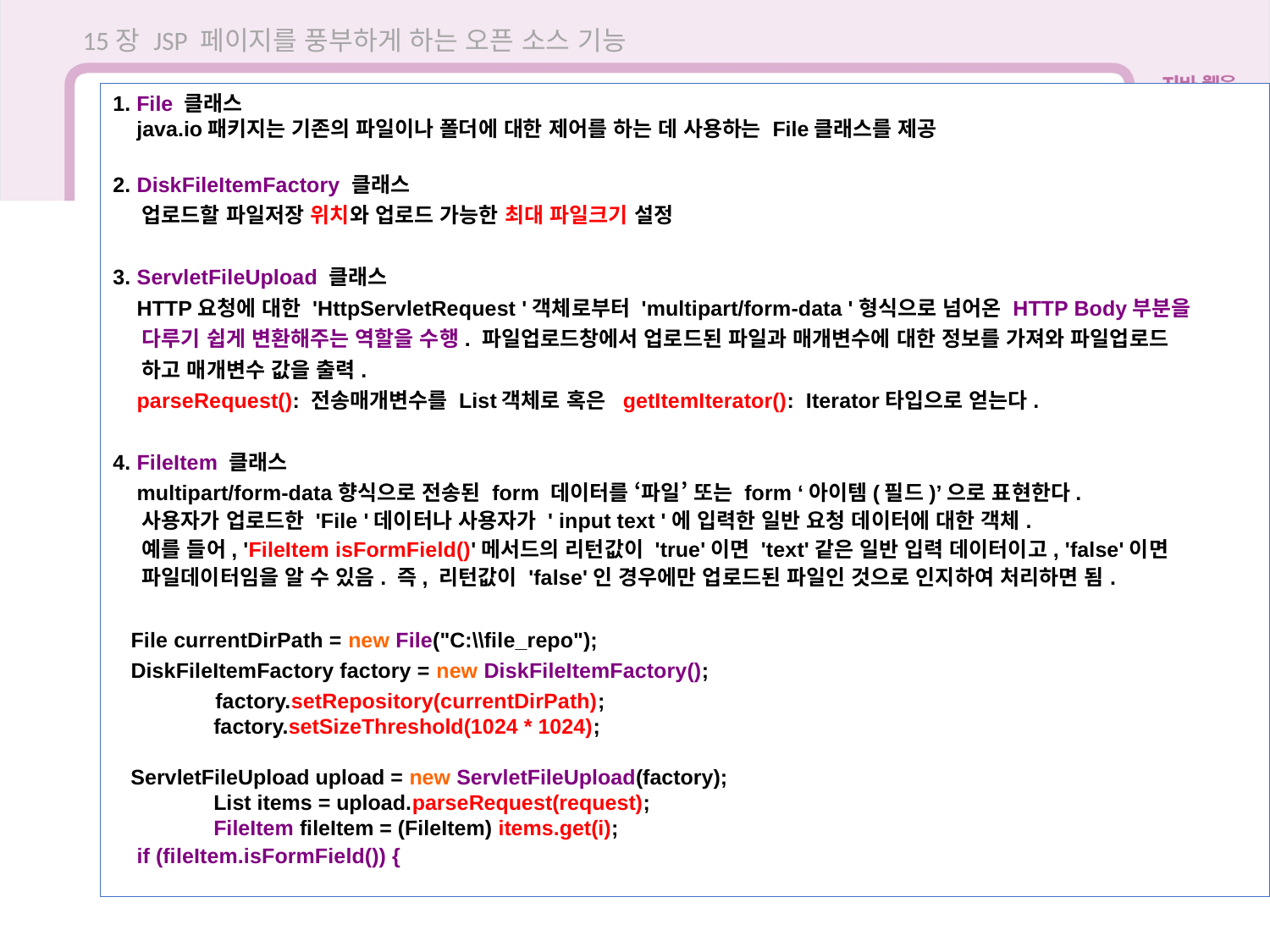

15장 JSP 페이지를 풍부하게 하는 오픈 소스 기능
1. File 클래스
    java.io패키지는 기존의 파일이나 폴더에 대한 제어를 하는 데 사용하는 File클래스를 제공

2. DiskFileItemFactory 클래스
    업로드할 파일저장 위치와 업로드 가능한 최대 파일크기 설정

3. ServletFileUpload 클래스
    HTTP요청에 대한 'HttpServletRequest '객체로부터 'multipart/form-data '형식으로 넘어온 HTTP Body부분을
    다루기 쉽게 변환해주는 역할을 수행. 파일업로드창에서 업로드된 파일과 매개변수에 대한 정보를 가져와 파일업로드
    하고 매개변수 값을 출력.
    parseRequest(): 전송매개변수를 List객체로 혹은  getItemIterator():  Iterator타입으로 얻는다.

4. FileItem 클래스
    multipart/form-data향식으로 전송된 form 데이터를 ‘파일’ 또는 form ‘아이템(필드)’으로 표현한다.
    사용자가 업로드한 'File '데이터나 사용자가 ' input text '에 입력한 일반 요청 데이터에 대한 객체.
    예를 들어, 'FileItem isFormField()'메서드의 리턴값이 'true'이면 'text'같은 일반 입력 데이터이고, 'false'이면
    파일데이터임을 알 수 있음. 즉, 리턴값이 'false'인 경우에만 업로드된 파일인 것으로 인지하여 처리하면 됨.

   File currentDirPath = new File("C:\\file_repo");
   DiskFileItemFactory factory = new DiskFileItemFactory();
                 factory.setRepository(currentDirPath);
                 factory.setSizeThreshold(1024 * 1024);

   ServletFileUpload upload = new ServletFileUpload(factory);
                 List items = upload.parseRequest(request);
                 FileItem fileItem = (FileItem) items.get(i);
    if (fileItem.isFormField()) {
15.1 JSP에서 파일 업로드